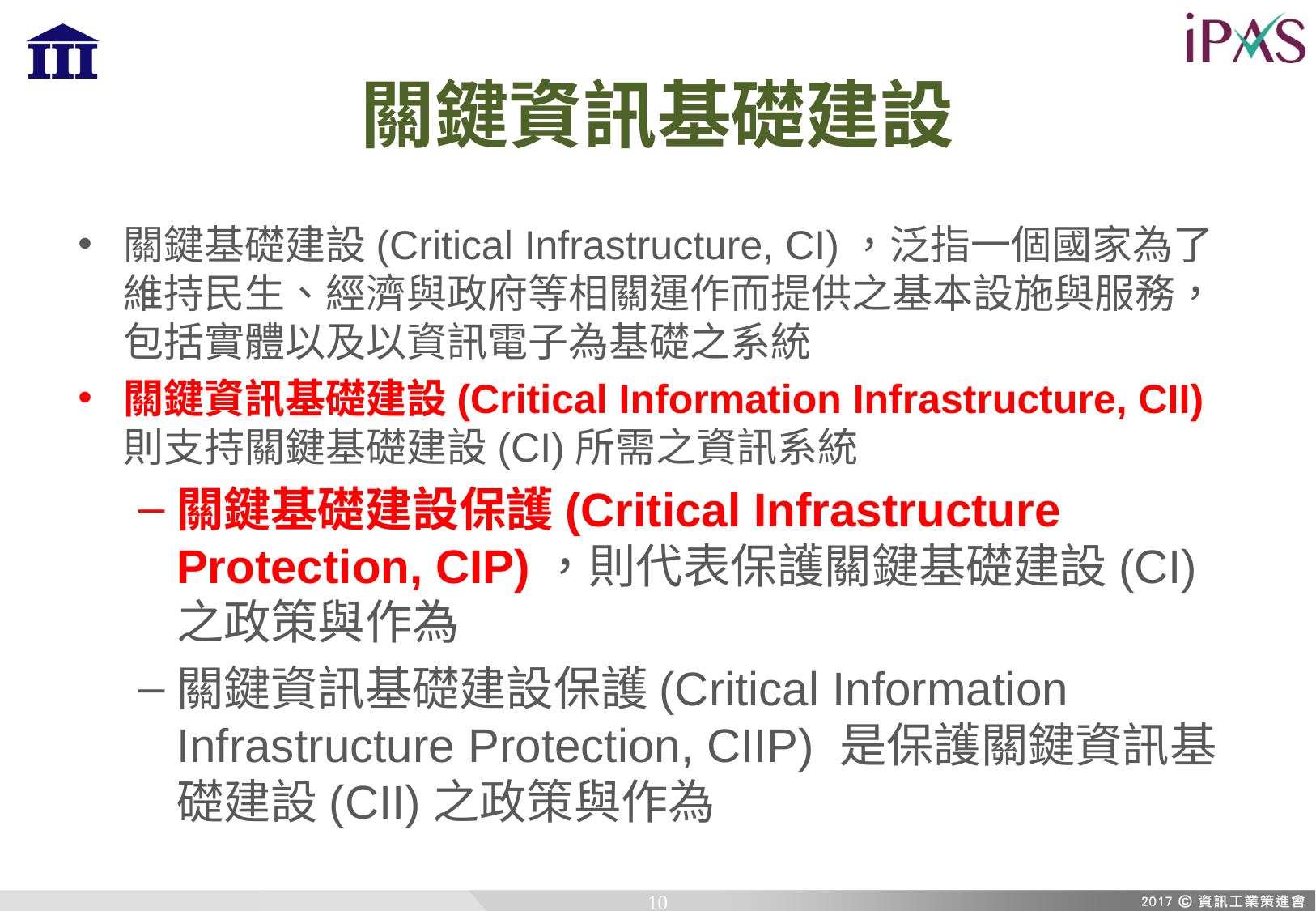

# 關鍵資訊基礎建設
關鍵基礎建設(Critical Infrastructure, CI)，泛指一個國家為了維持民生、經濟與政府等相關運作而提供之基本設施與服務，包括實體以及以資訊電子為基礎之系統
關鍵資訊基礎建設(Critical Information Infrastructure, CII)則支持關鍵基礎建設(CI)所需之資訊系統
關鍵基礎建設保護(Critical Infrastructure Protection, CIP)，則代表保護關鍵基礎建設(CI)之政策與作為
關鍵資訊基礎建設保護(Critical Information Infrastructure Protection, CIIP) 是保護關鍵資訊基礎建設(CII)之政策與作為
10